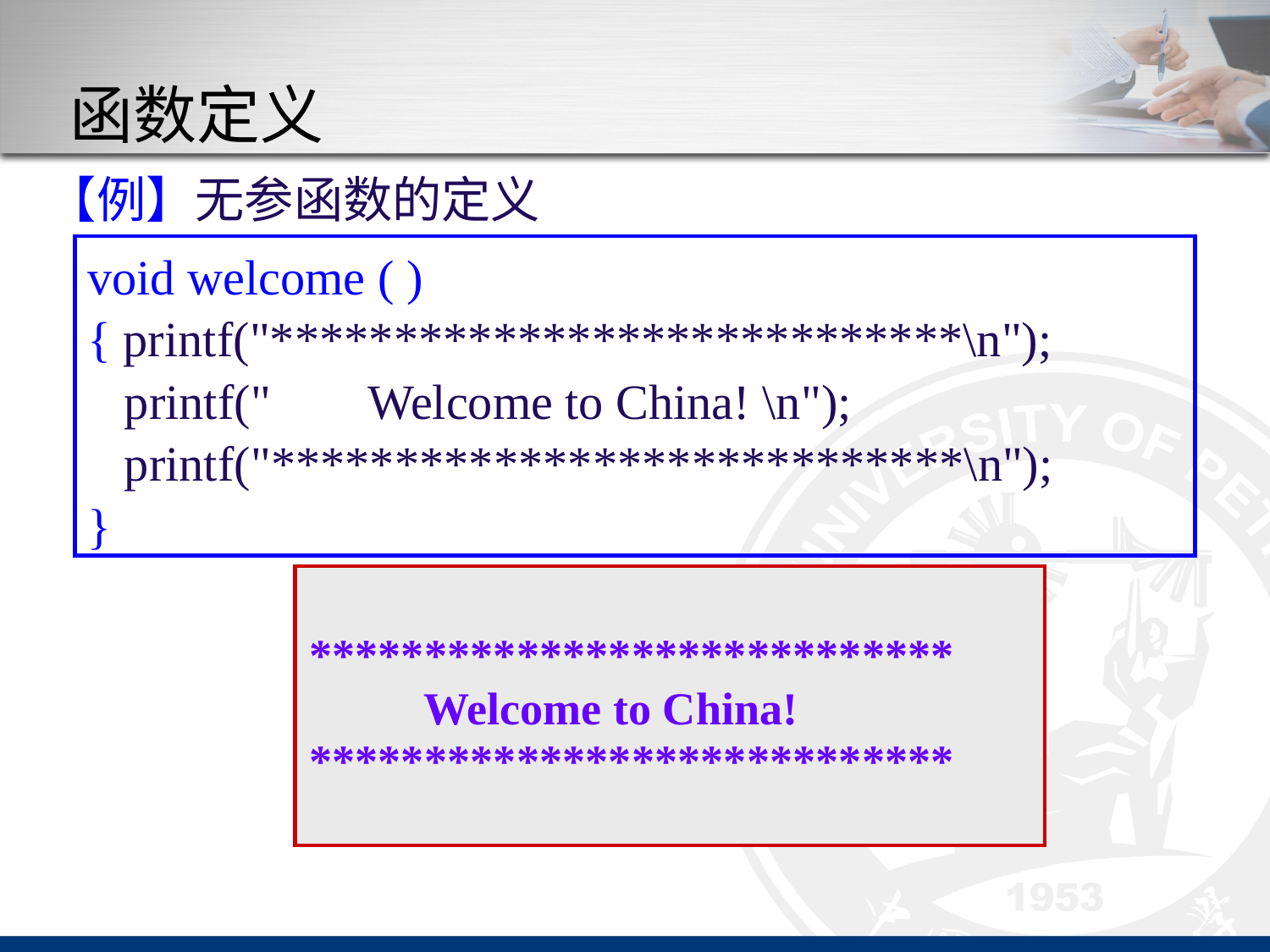

# 函数定义
【例】无参函数的定义
void welcome ( )
{ printf("****************************\n");
   printf("        Welcome to China! \n");
   printf("****************************\n");
}

****************************
          Welcome to China!
****************************